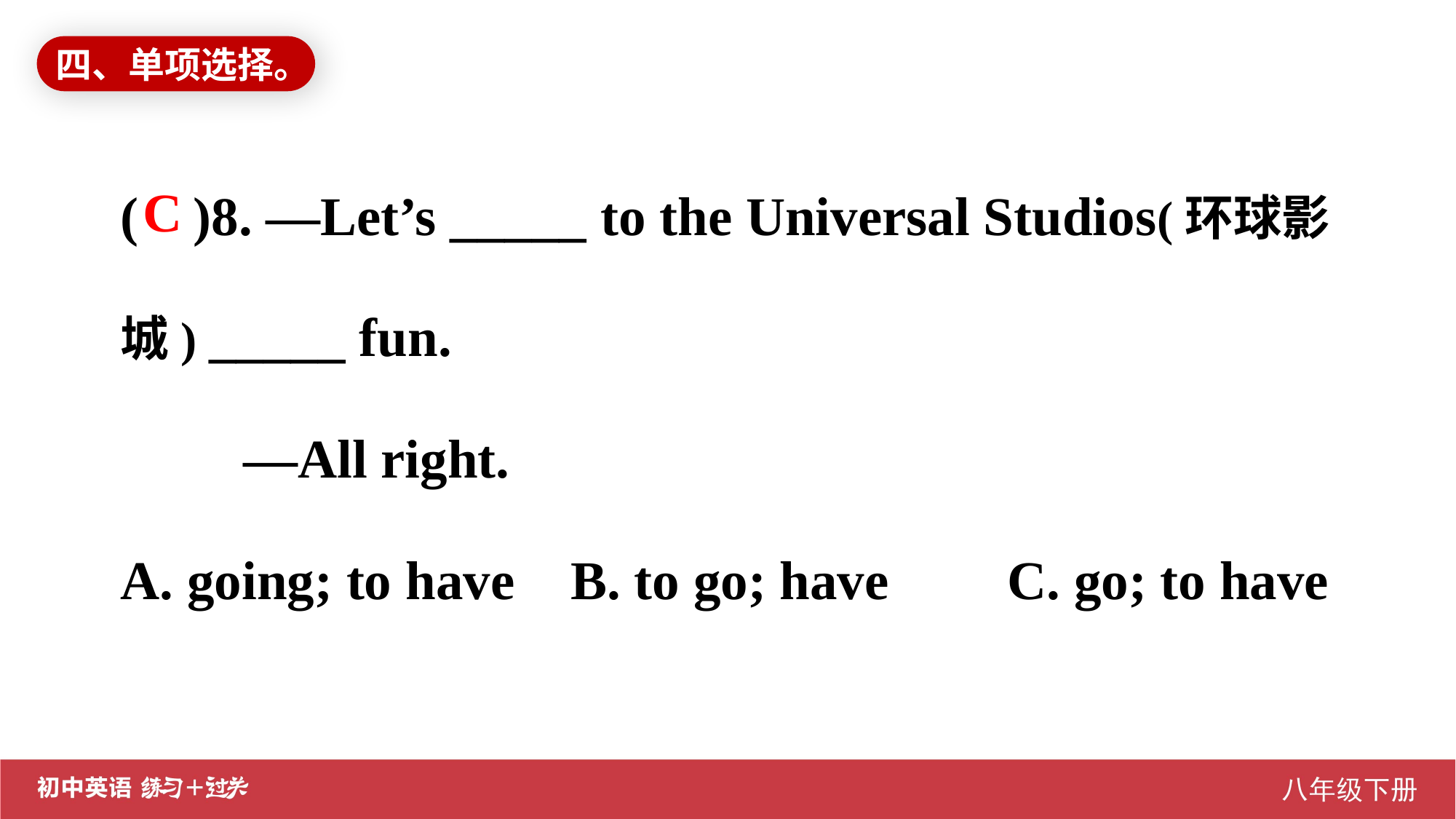

四、单项选择。
(    )8. —Let’s _____ to the Universal Studios(环球影城) _____ fun.
	 —All right.
A. going; to have	 B. to go; have	 C. go; to have
C